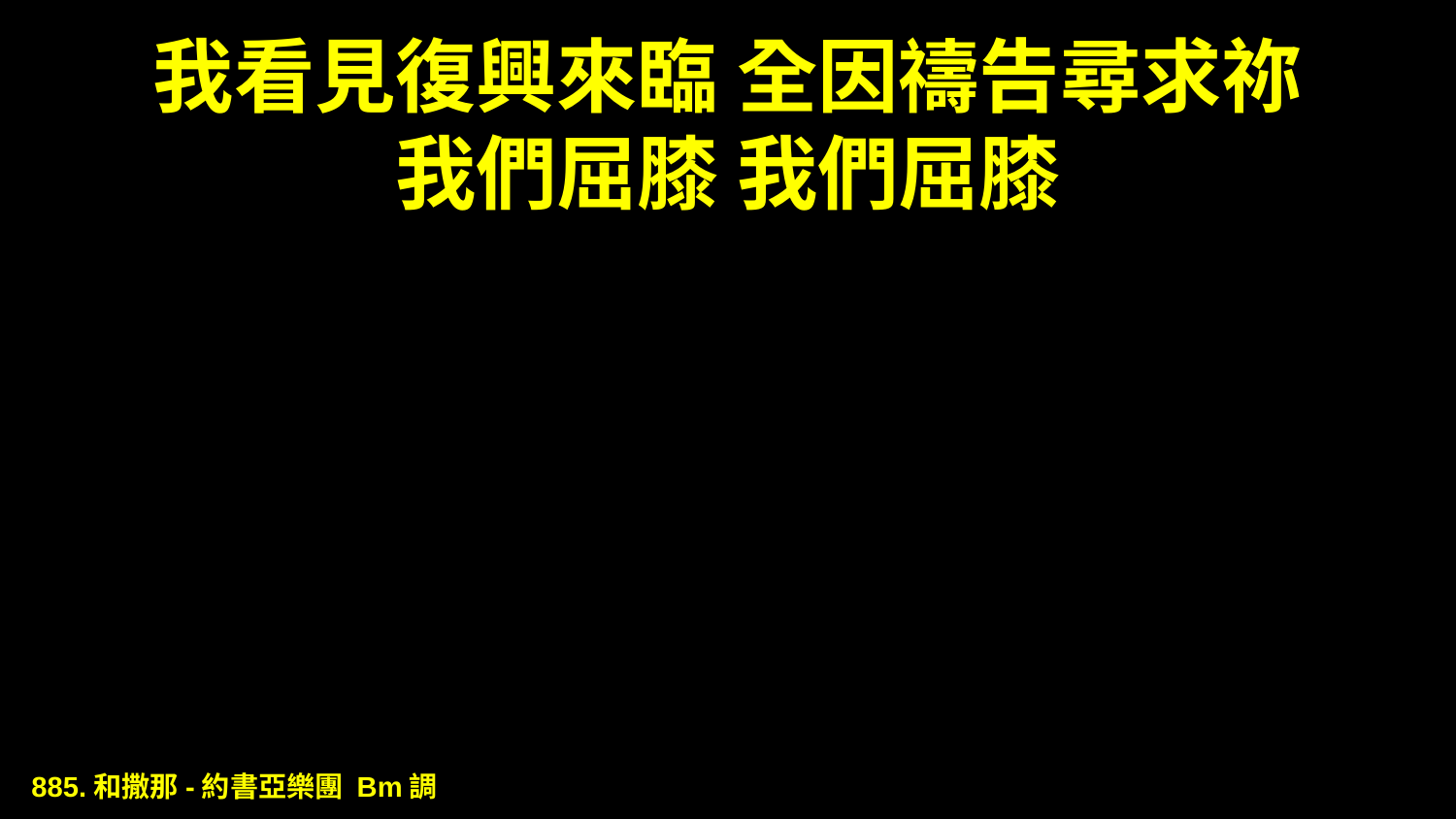

# 我看見復興來臨 全因禱告尋求祢 我們屈膝 我們屈膝
885.和撒那-約書亞樂團 Bm調